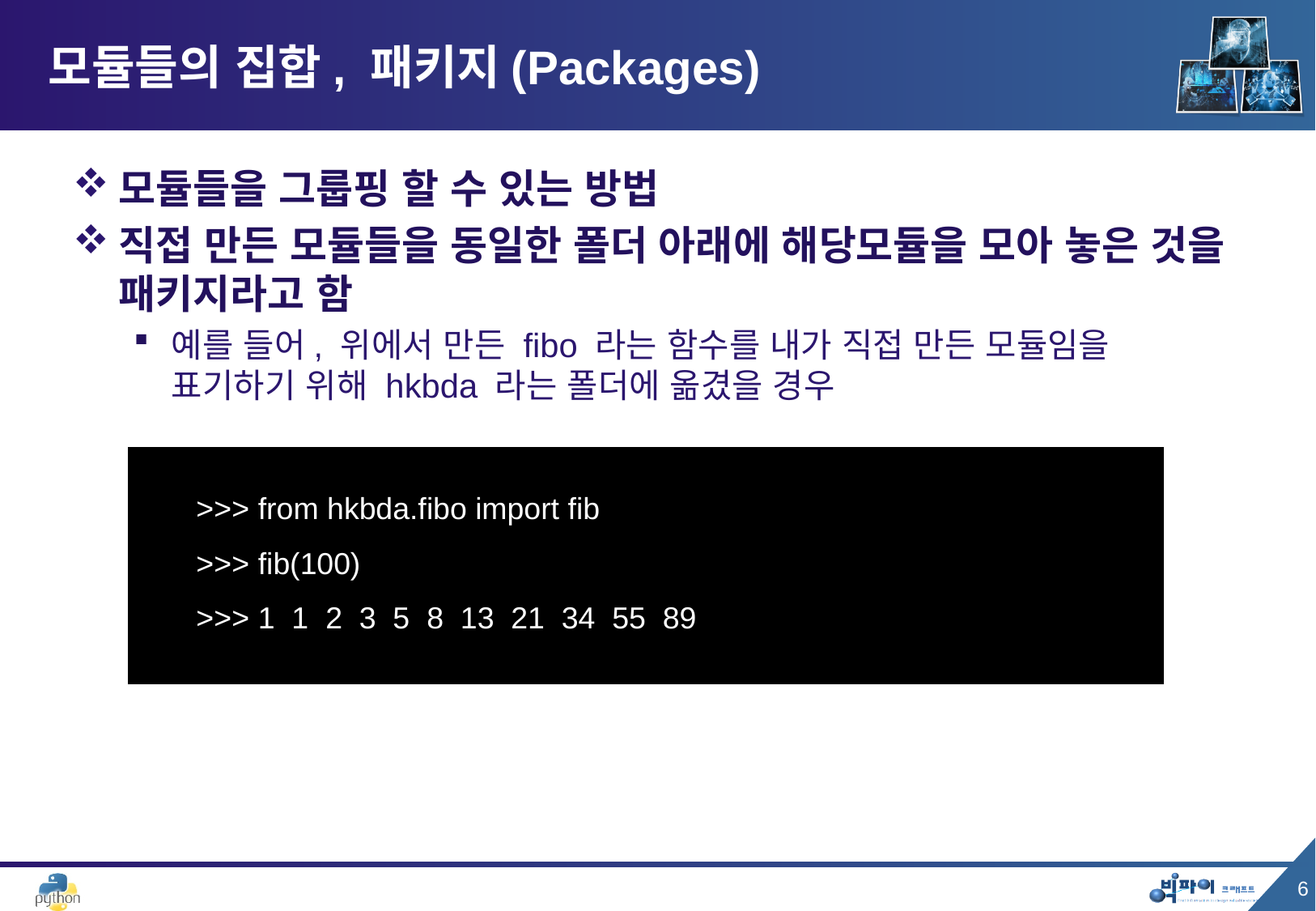

# 모듈들의 집합, 패키지(Packages)
모듈들을 그룹핑 할 수 있는 방법
직접 만든 모듈들을 동일한 폴더 아래에 해당모듈을 모아 놓은 것을 패키지라고 함
예를 들어, 위에서 만든 fibo 라는 함수를 내가 직접 만든 모듈임을 표기하기 위해 hkbda 라는 폴더에 옮겼을 경우

>>> from hkbda.fibo import fib
>>> fib(100)
>>> 1  1  2  3  5  8  13  21  34  55  89